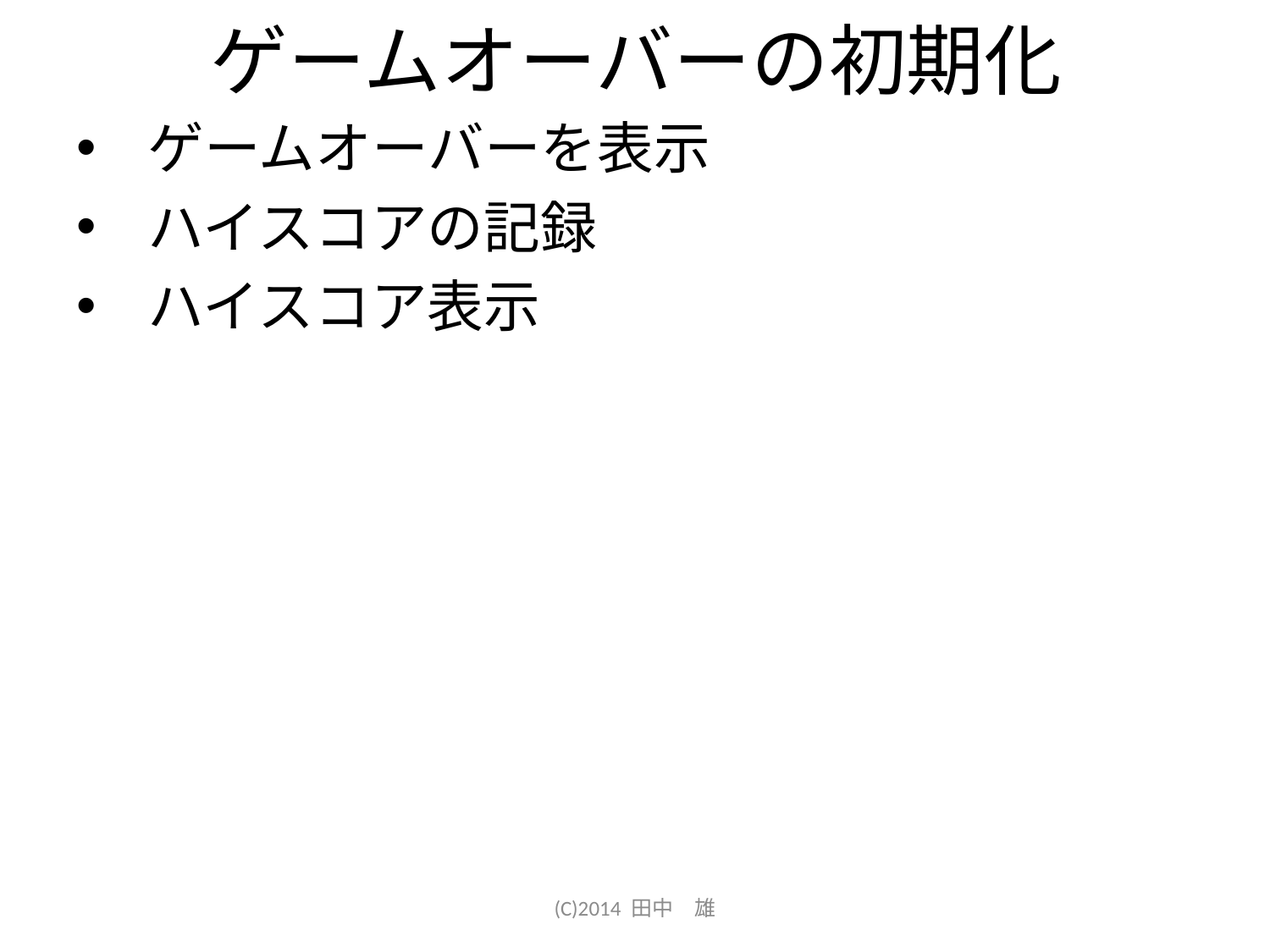

# ゲームオーバーの初期化
ゲームオーバーを表示
ハイスコアの記録
ハイスコア表示

(C)2014 田中　雄